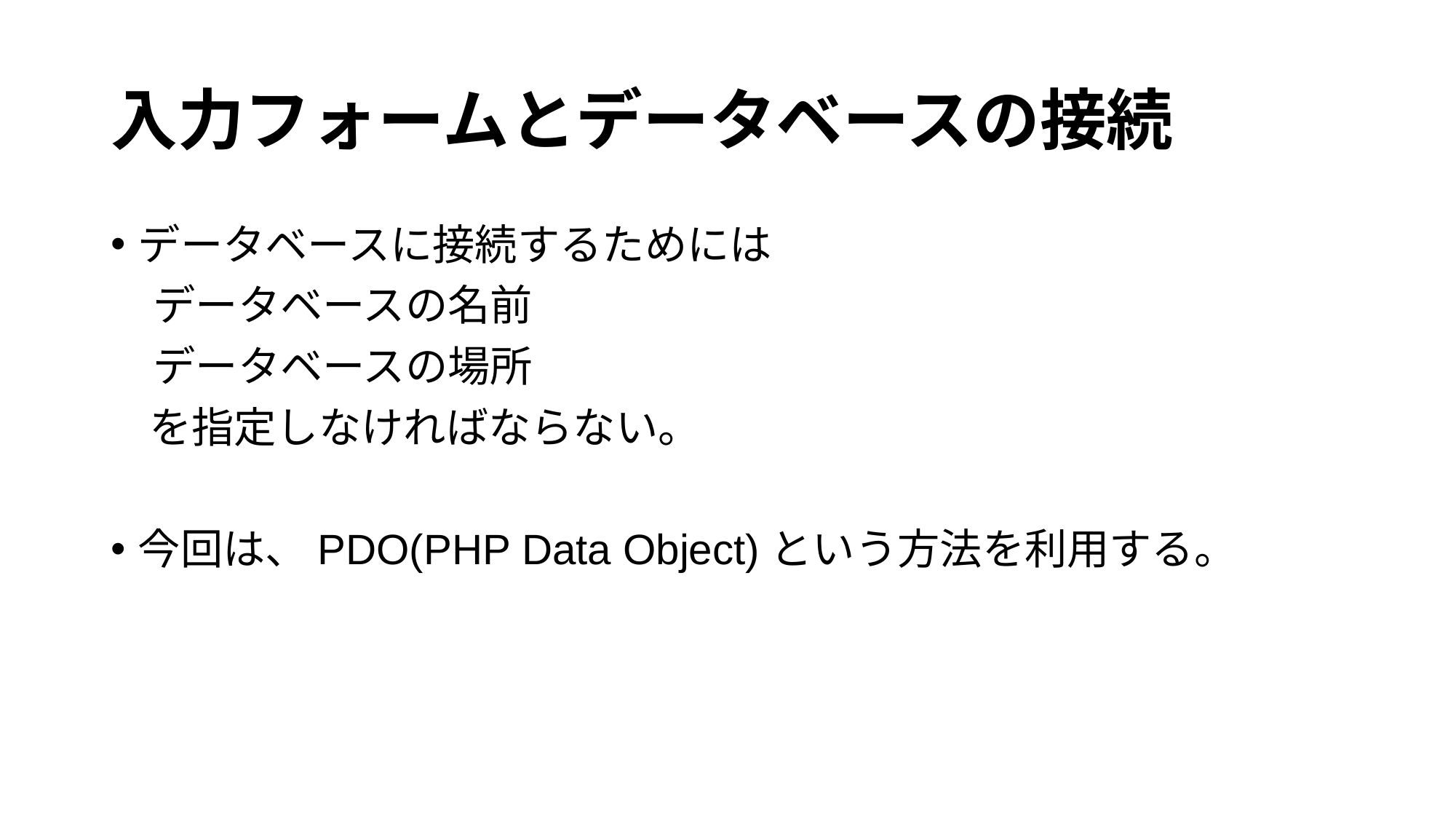

# 入力フォームとデータベースの接続
データベースに接続するためには
　データベースの名前
　データベースの場所
   を指定しなければならない。

今回は、PDO(PHP Data Object)という方法を利用する。